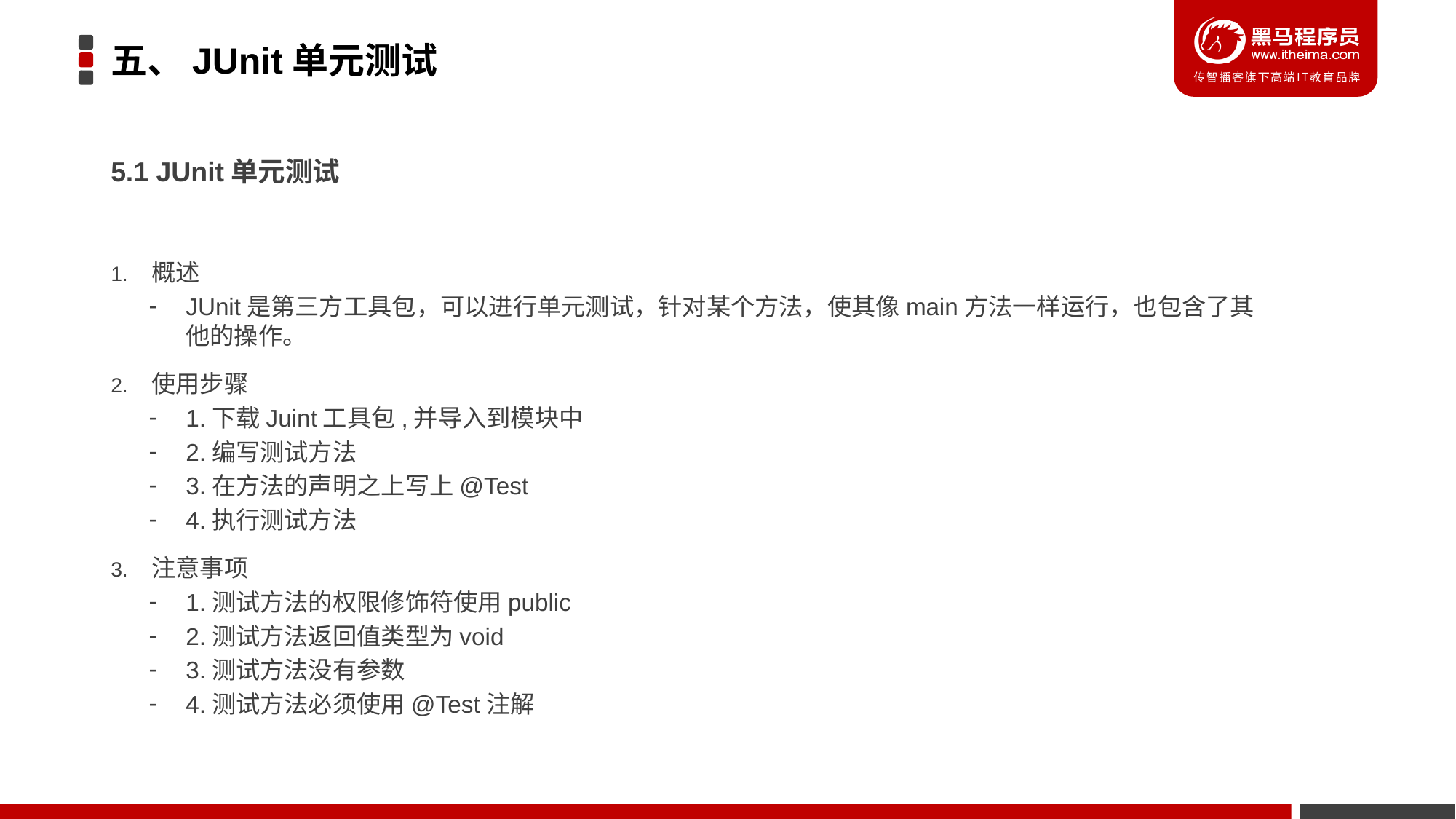

# 五、JUnit单元测试
5.1 JUnit单元测试
概述
JUnit是第三方工具包，可以进行单元测试，针对某个方法，使其像main方法一样运行，也包含了其他的操作。
使用步骤
1.下载Juint工具包,并导入到模块中
2.编写测试方法
3.在方法的声明之上写上@Test
4.执行测试方法
注意事项
1.测试方法的权限修饰符使用public
2.测试方法返回值类型为void
3.测试方法没有参数
4.测试方法必须使用@Test注解